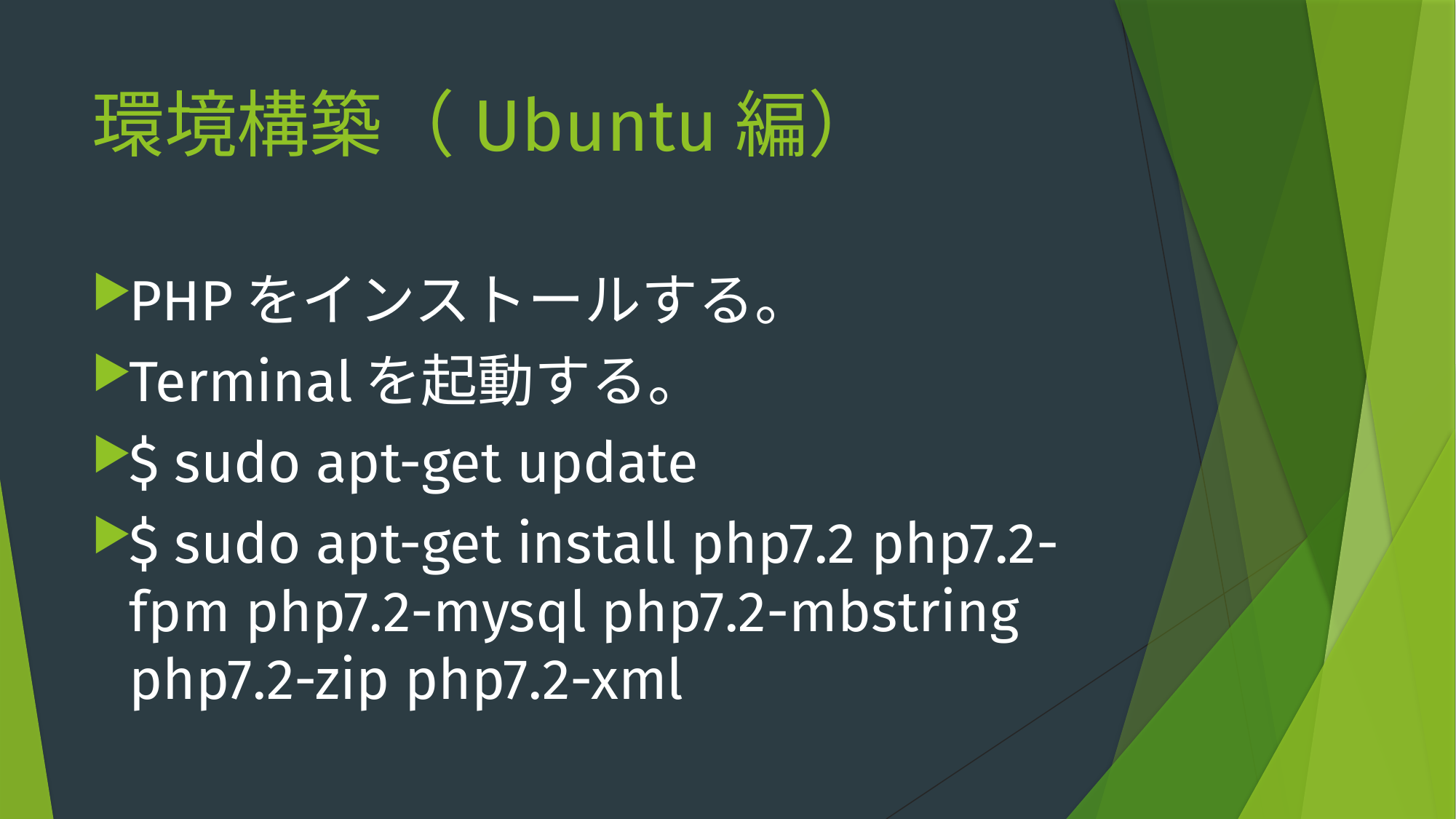

# 環境構築（Ubuntu編）
PHPをインストールする。
Terminalを起動する。
$ sudo apt-get update
$ sudo apt-get install php7.2 php7.2-fpm php7.2-mysql php7.2-mbstring php7.2-zip php7.2-xml